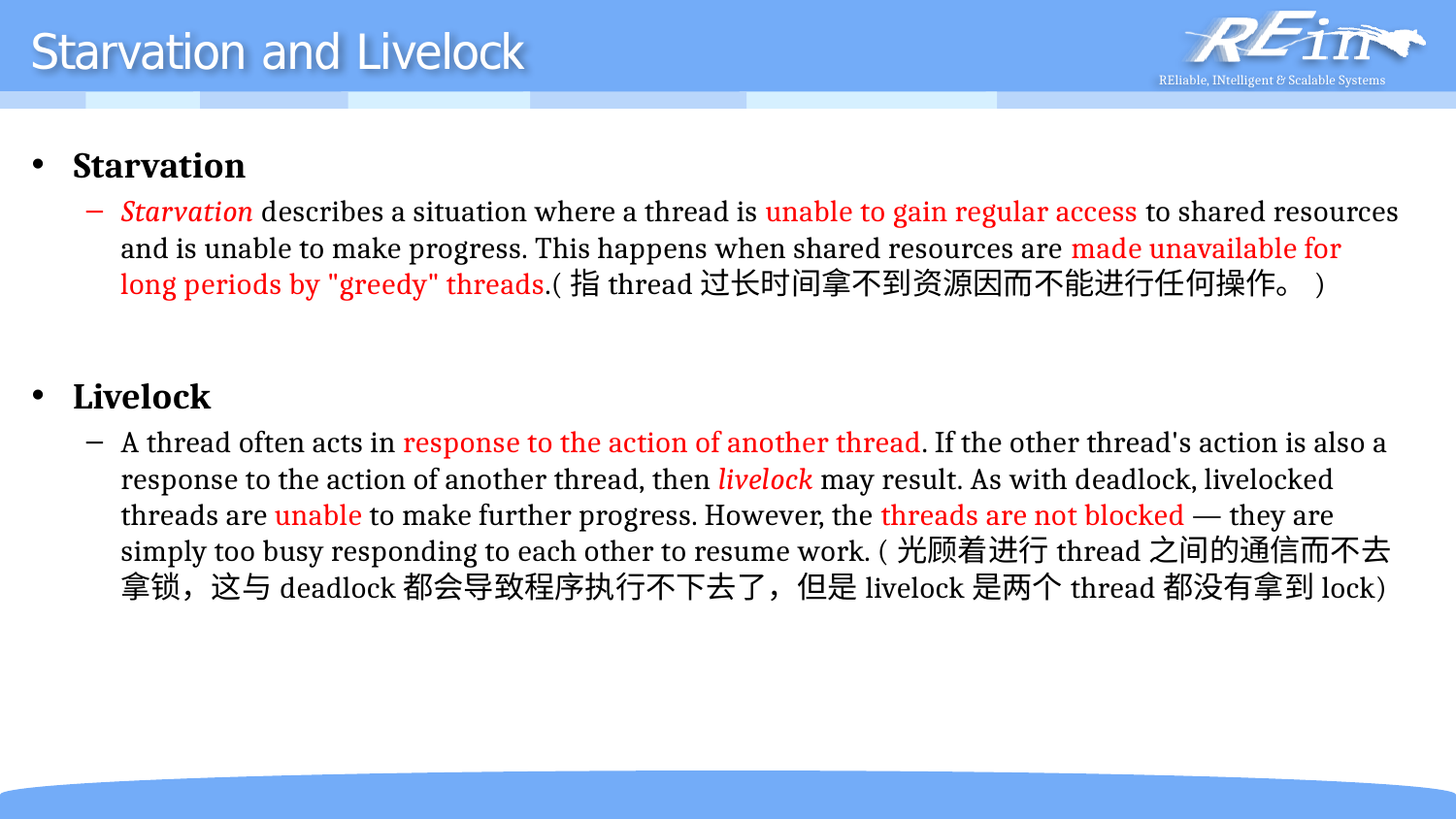

# Starvation and Livelock
Starvation
Starvation describes a situation where a thread is unable to gain regular access to shared resources and is unable to make progress. This happens when shared resources are made unavailable for long periods by "greedy" threads.(指thread过长时间拿不到资源因而不能进行任何操作。)

Livelock
A thread often acts in response to the action of another thread. If the other thread's action is also a response to the action of another thread, then livelock may result. As with deadlock, livelocked threads are unable to make further progress. However, the threads are not blocked — they are simply too busy responding to each other to resume work. (光顾着进行thread之间的通信而不去拿锁，这与deadlock都会导致程序执行不下去了，但是livelock是两个thread都没有拿到lock)

34